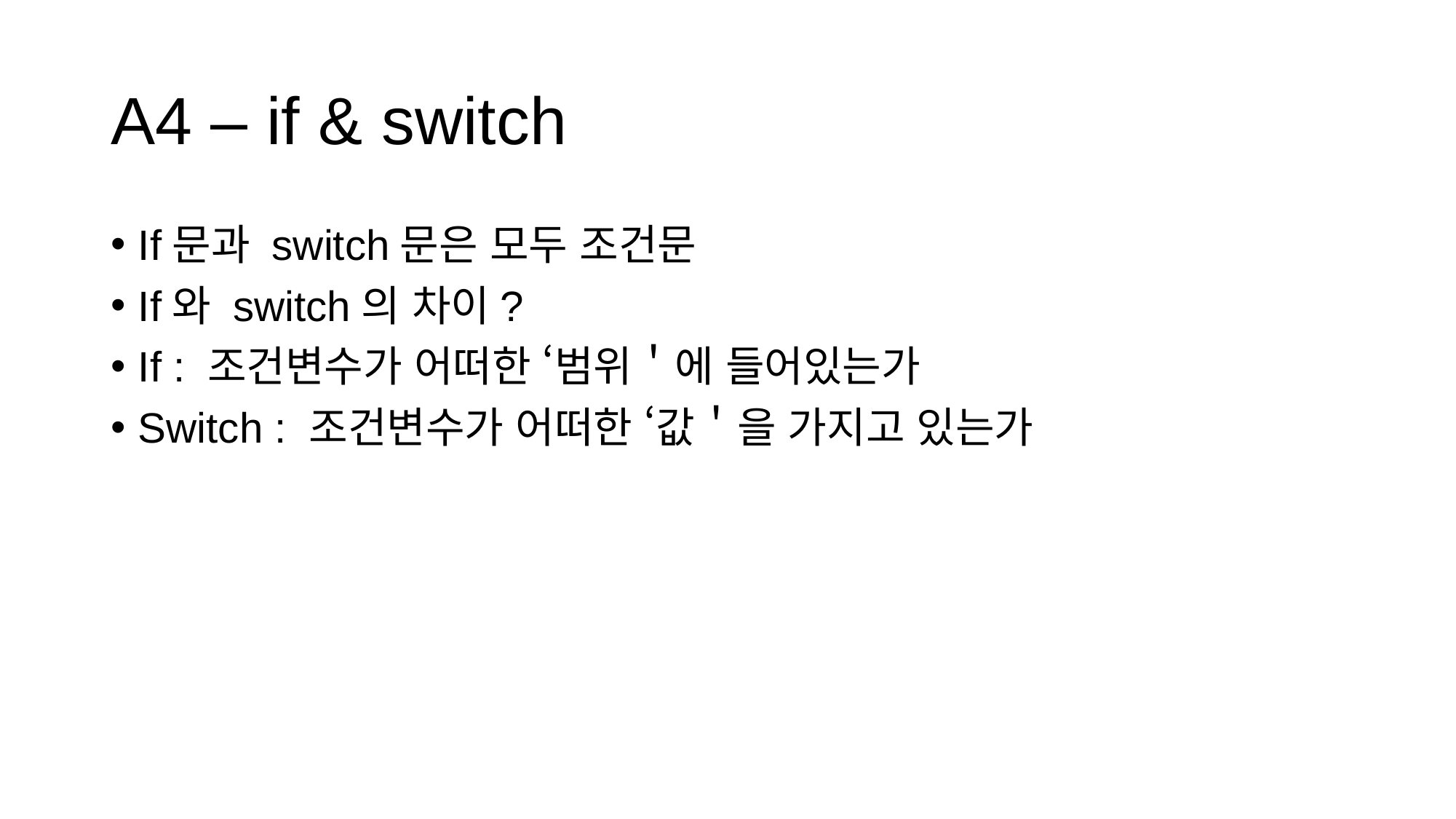

# A4 – if & switch
If문과 switch문은 모두 조건문
If와 switch의 차이?
If : 조건변수가 어떠한 ‘범위＇에 들어있는가
Switch : 조건변수가 어떠한 ‘값＇을 가지고 있는가